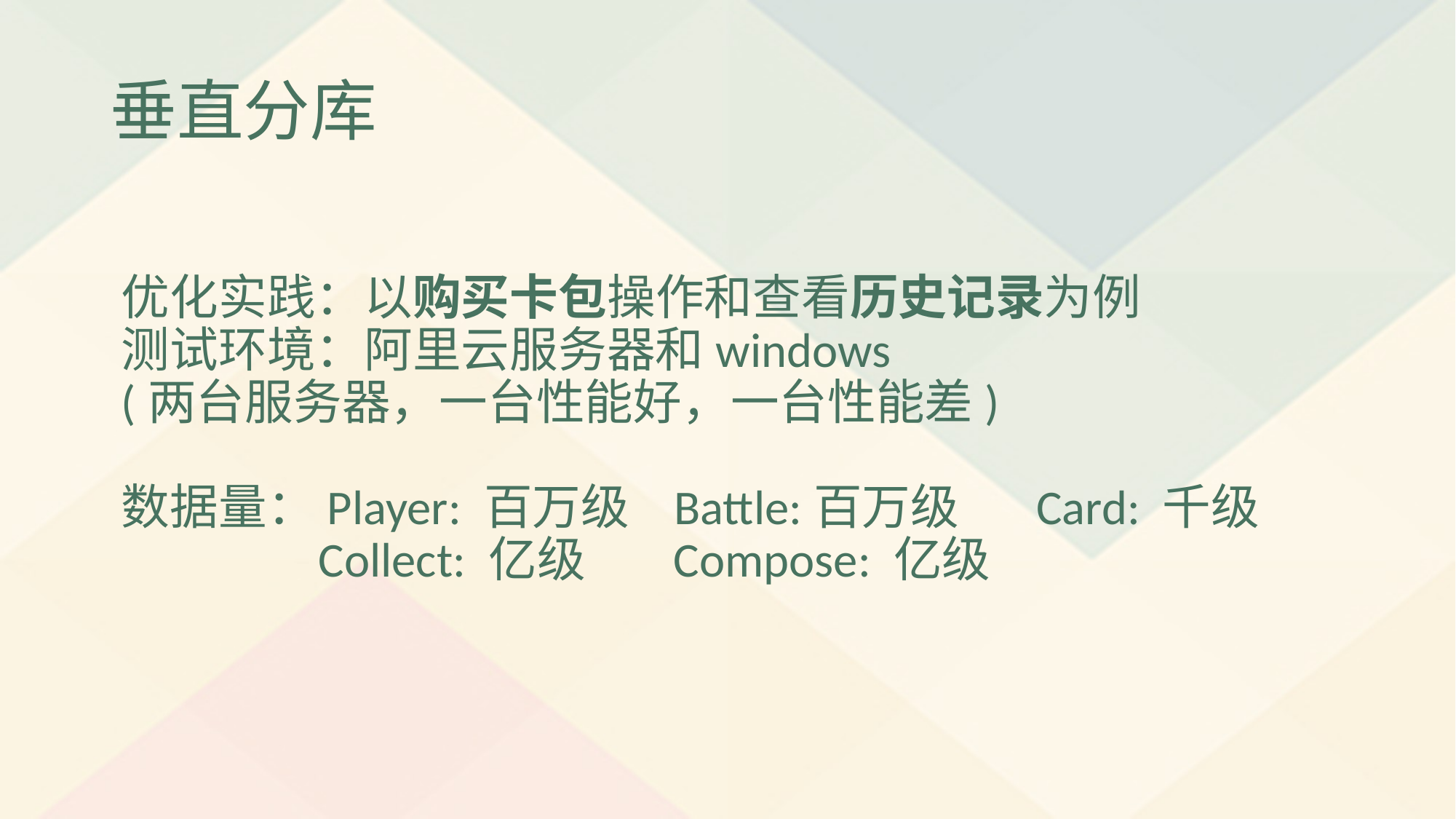

垂直分库
# 优化实践：以购买卡包操作和查看历史记录为例 测试环境：阿里云服务器和windows (两台服务器，一台性能好，一台性能差) 数据量：Player: 百万级   Battle:百万级      Card: 千级 Collect: 亿级       Compose: 亿级